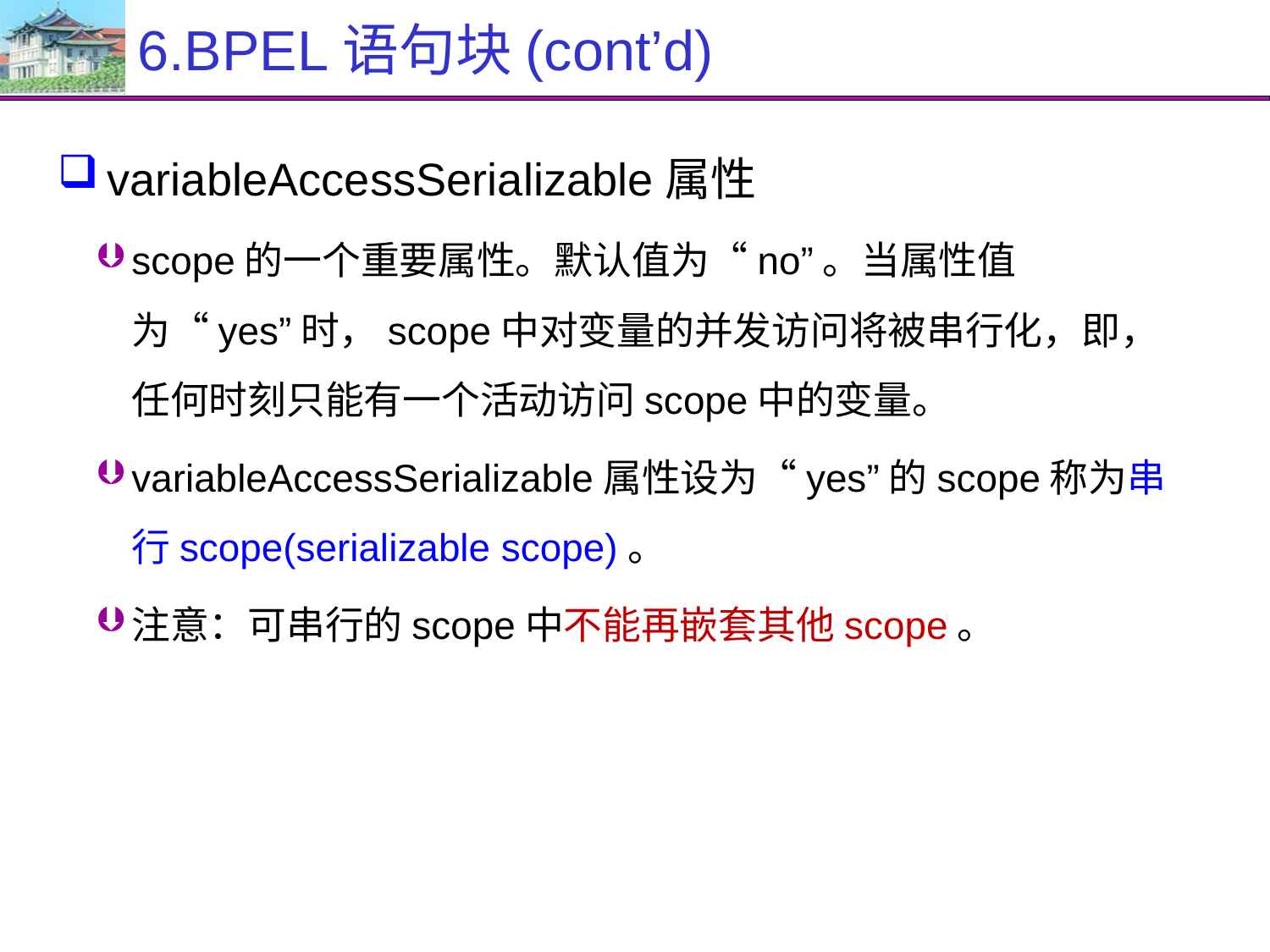

# 6.BPEL语句块(cont’d)
variableAccessSerializable属性
scope的一个重要属性。默认值为“no”。当属性值为“yes”时，scope中对变量的并发访问将被串行化，即，任何时刻只能有一个活动访问scope中的变量。
variableAccessSerializable属性设为“yes”的scope称为串行scope(serializable scope)。
注意：可串行的scope中不能再嵌套其他scope。